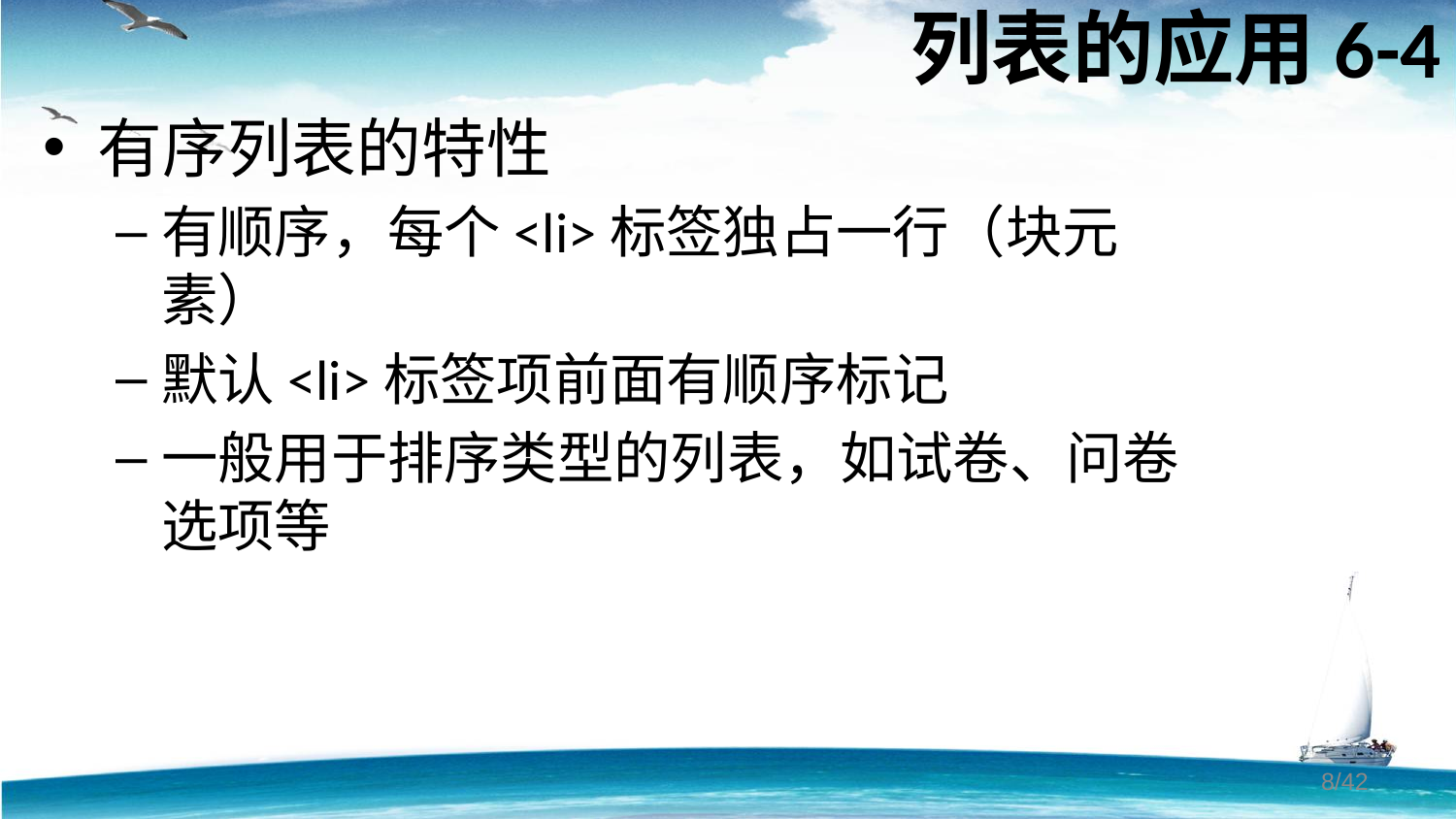

# 列表的应用6-4
有序列表的特性
有顺序，每个<li>标签独占一行（块元素）
默认<li>标签项前面有顺序标记
一般用于排序类型的列表，如试卷、问卷选项等
8/42